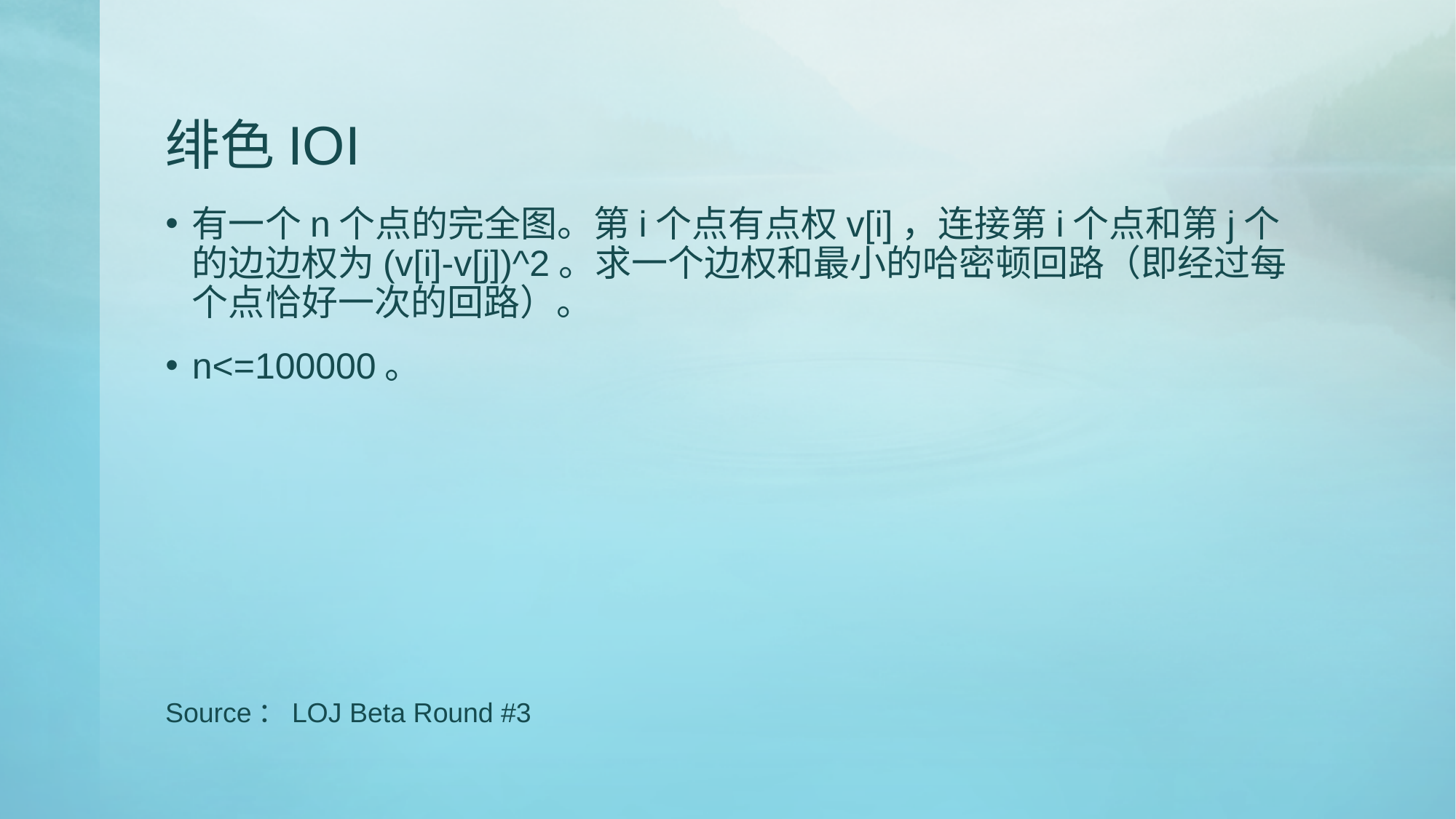

# 绯色IOI
有一个n个点的完全图。第i个点有点权v[i]，连接第i个点和第j个的边边权为(v[i]-v[j])^2。求一个边权和最小的哈密顿回路（即经过每个点恰好一次的回路）。
n<=100000。
Source：LOJ Beta Round #3